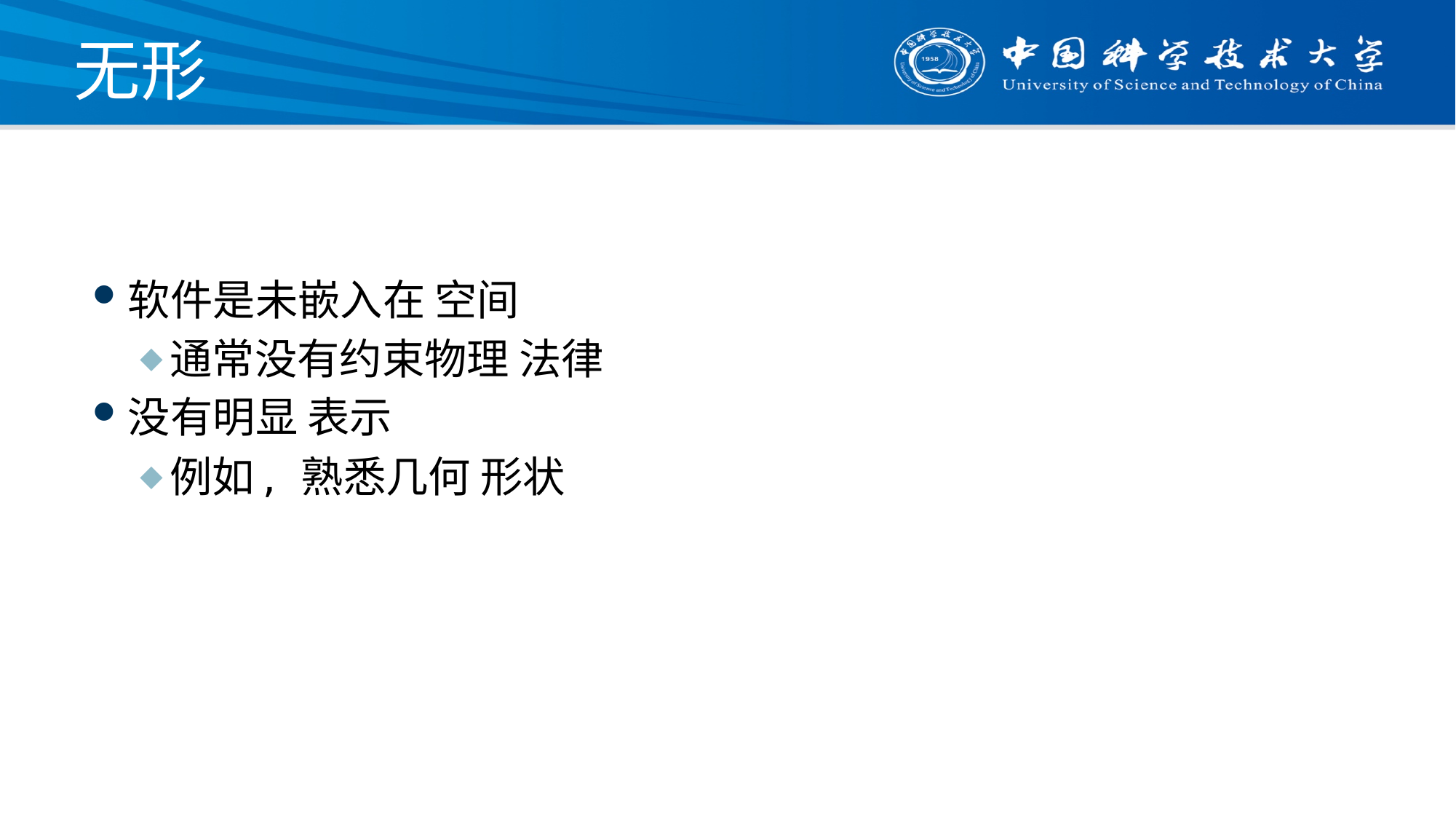

# 无形
软件是未嵌入在 空间
通常没有约束物理 法律
没有明显 表示
例如, 熟悉几何 形状